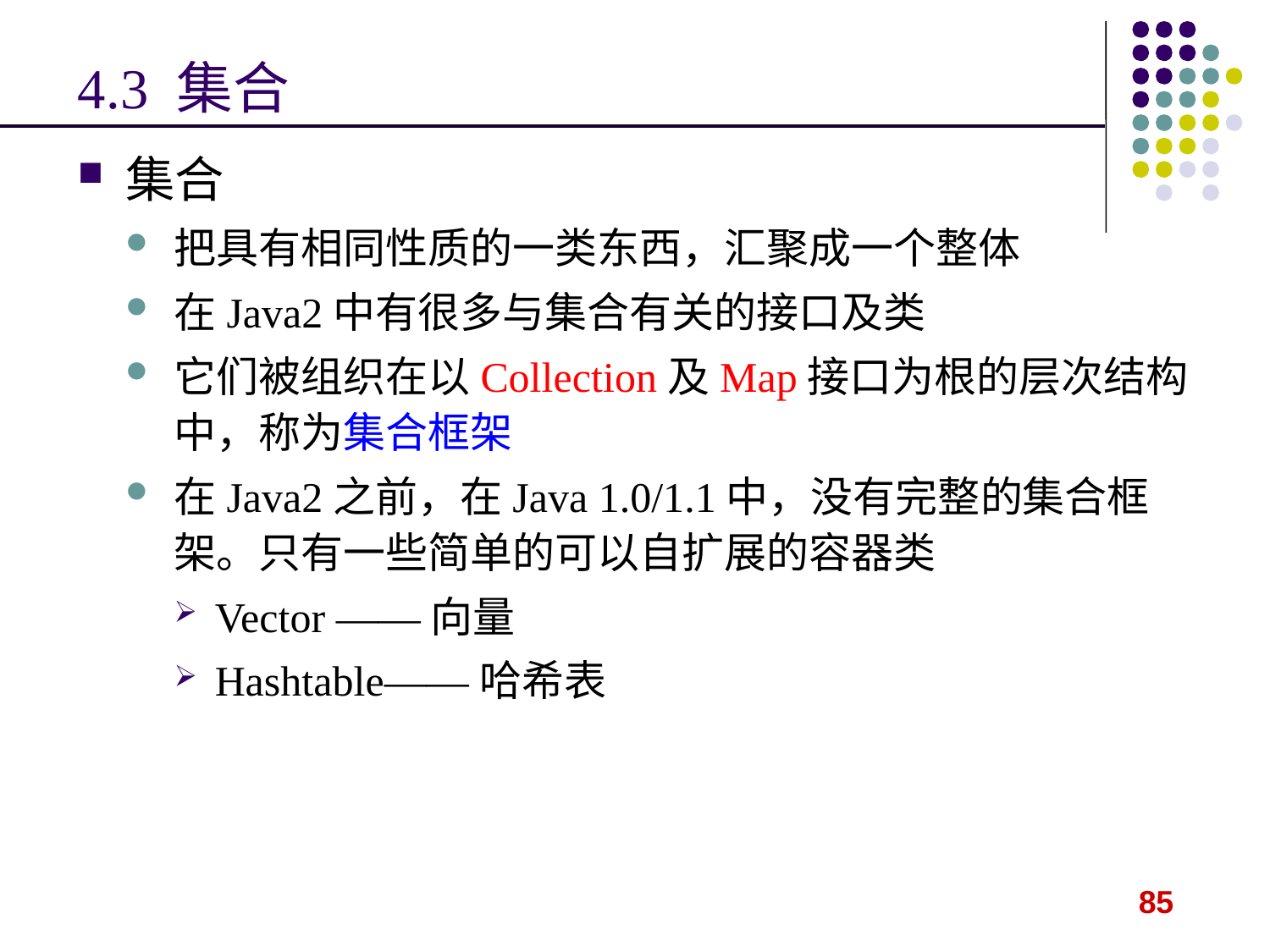

# 4.3 集合
集合
把具有相同性质的一类东西，汇聚成一个整体
在Java2中有很多与集合有关的接口及类
它们被组织在以Collection及Map接口为根的层次结构中，称为集合框架
在Java2之前，在Java 1.0/1.1中，没有完整的集合框架。只有一些简单的可以自扩展的容器类
Vector ——向量
Hashtable——哈希表